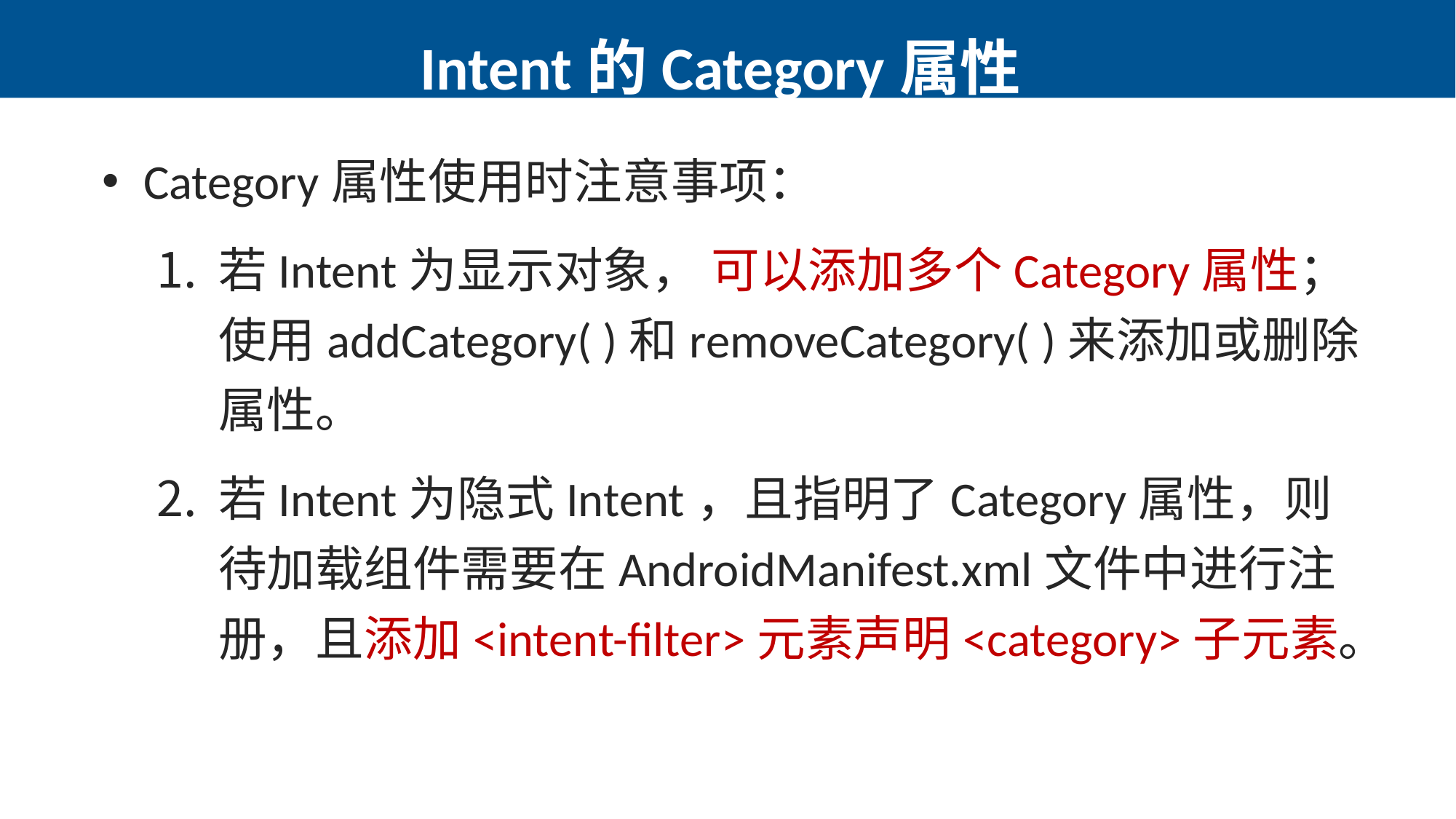

# Intent的Category属性
Category属性使用时注意事项：
若Intent为显示对象， 可以添加多个Category属性；使用addCategory( )和removeCategory( )来添加或删除属性。
若Intent为隐式Intent，且指明了Category属性，则待加载组件需要在AndroidManifest.xml文件中进行注册，且添加<intent-filter>元素声明<category>子元素。